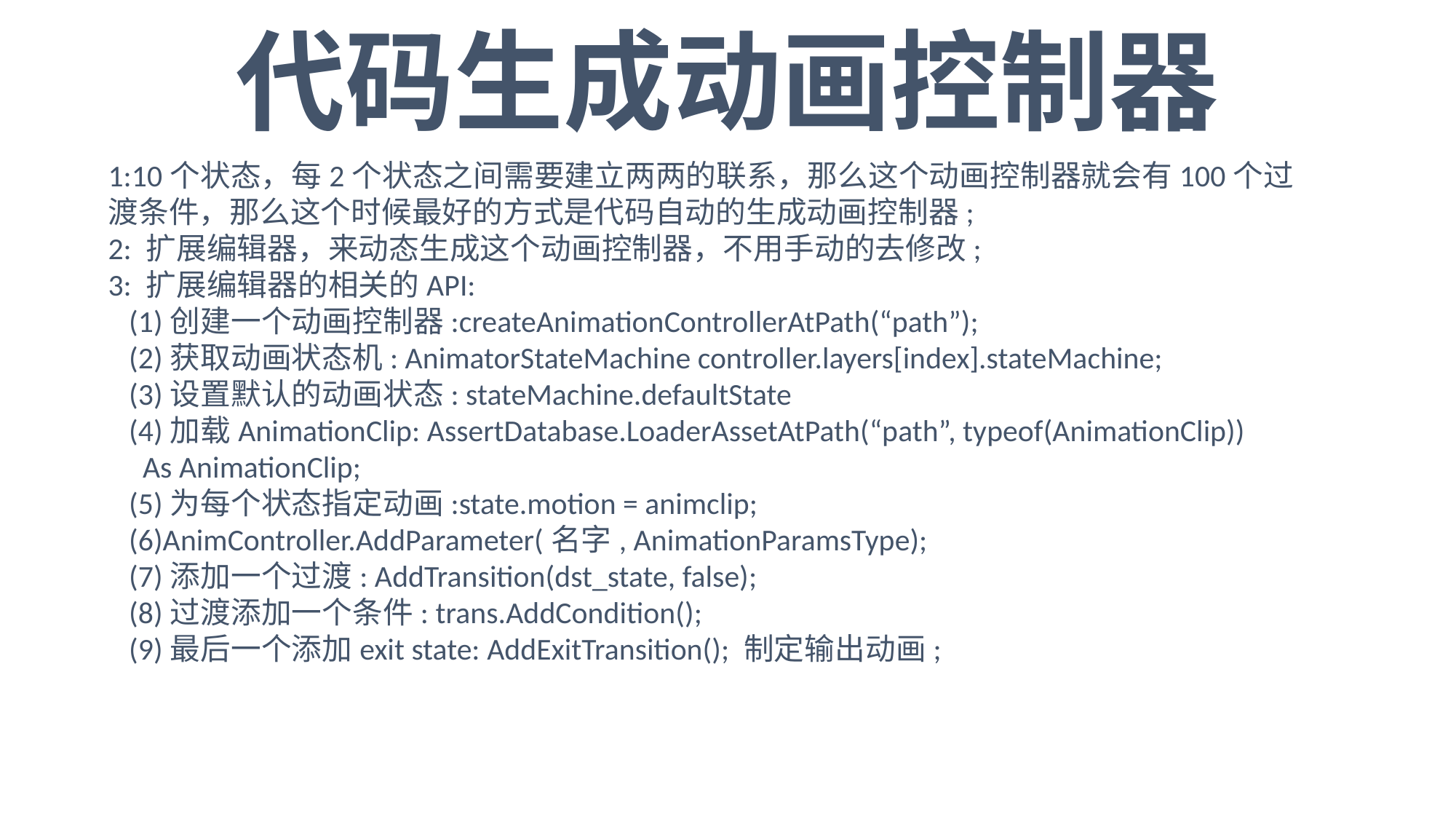

代码生成动画控制器
1:10个状态，每2个状态之间需要建立两两的联系，那么这个动画控制器就会有100个过渡条件，那么这个时候最好的方式是代码自动的生成动画控制器;
2: 扩展编辑器，来动态生成这个动画控制器，不用手动的去修改;
3: 扩展编辑器的相关的API:
   (1)创建一个动画控制器:createAnimationControllerAtPath(“path”);
   (2)获取动画状态机: AnimatorStateMachine controller.layers[index].stateMachine;
   (3)设置默认的动画状态: stateMachine.defaultState
   (4)加载AnimationClip: AssertDatabase.LoaderAssetAtPath(“path”, typeof(AnimationClip))
     As AnimationClip;
   (5)为每个状态指定动画:state.motion = animclip;
   (6)AnimController.AddParameter(名字, AnimationParamsType);
   (7)添加一个过渡: AddTransition(dst_state, false);
   (8)过渡添加一个条件: trans.AddCondition();
   (9)最后一个添加exit state: AddExitTransition(); 制定输出动画;
3